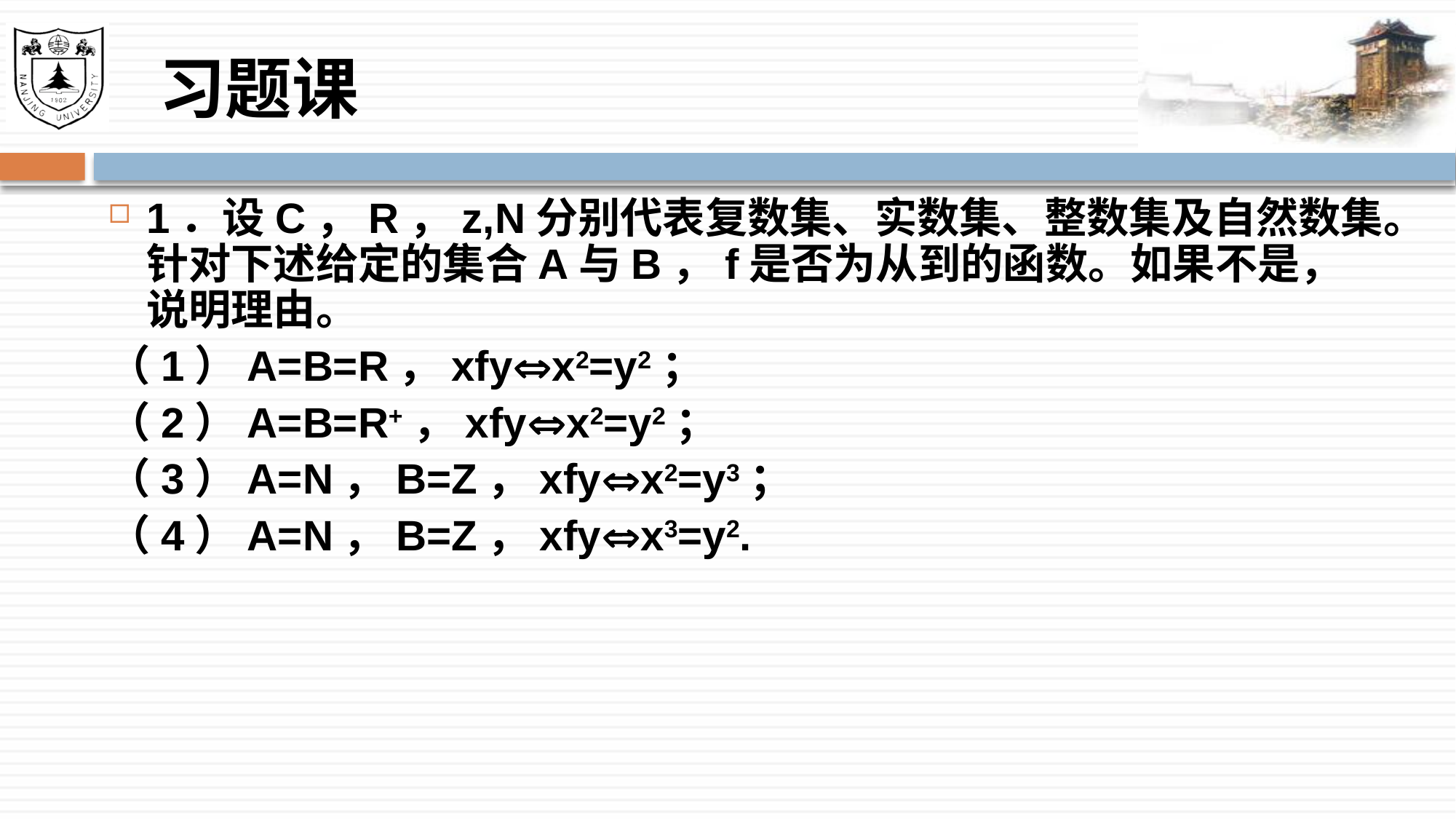

# 习题课
1．设C，R，z,N分别代表复数集、实数集、整数集及自然数集。针对下述给定的集合A与B，f是否为从到的函数。如果不是，说明理由。
（1）A=B=R，xfy⇔x2=y2；
（2）A=B=R+，xfy⇔x2=y2；
（3）A=N，B=Z，xfy⇔x2=y3；
（4）A=N，B=Z，xfy⇔x3=y2.